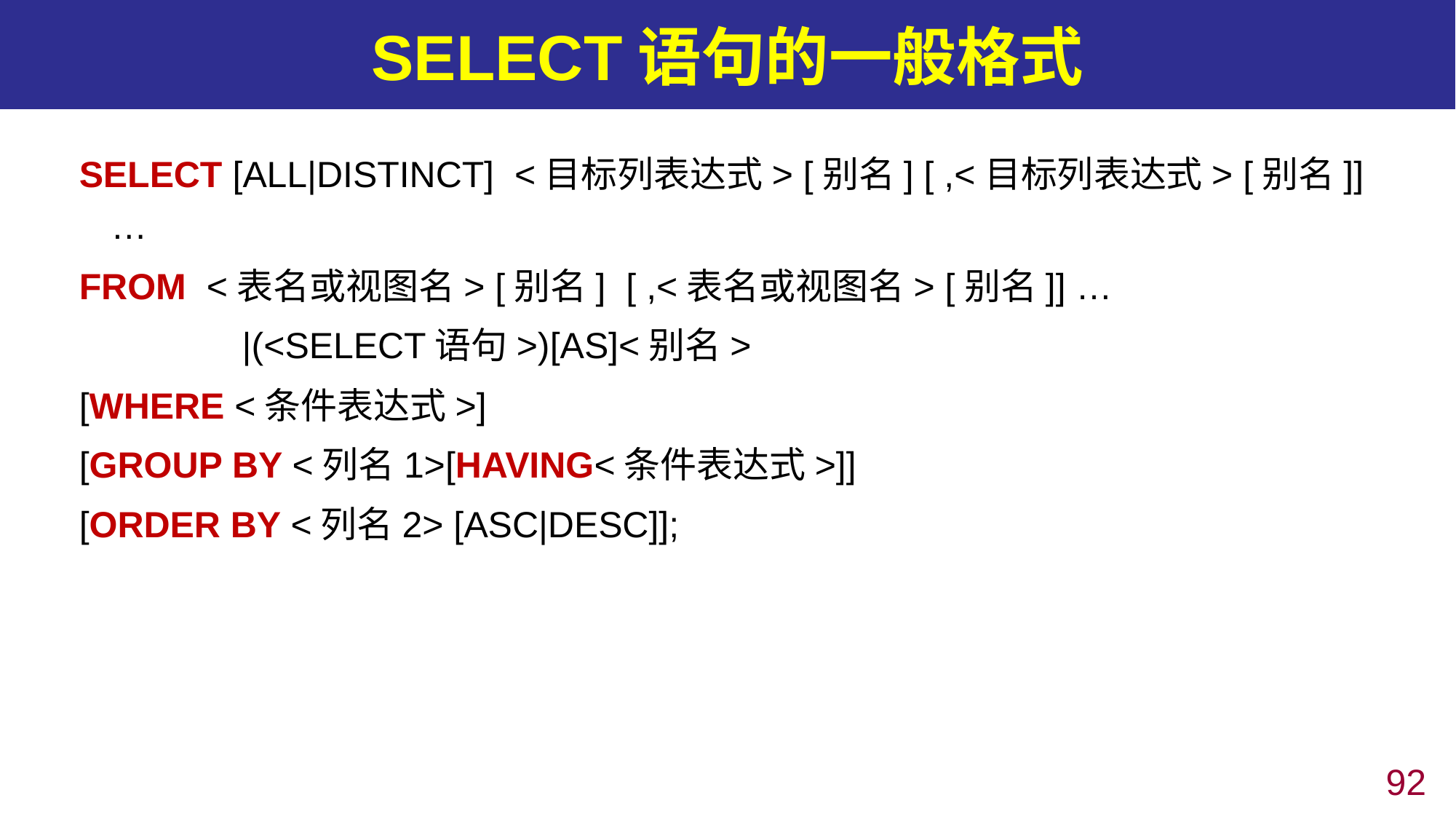

# SELECT语句的一般格式
SELECT [ALL|DISTINCT]  <目标列表达式> [别名] [ ,<目标列表达式> [别名]] …
FROM  <表名或视图名> [别名]  [ ,<表名或视图名> [别名]] …
                |(<SELECT语句>)[AS]<别名>
[WHERE <条件表达式>]
[GROUP BY <列名1>[HAVING<条件表达式>]]
[ORDER BY <列名2> [ASC|DESC]];
92